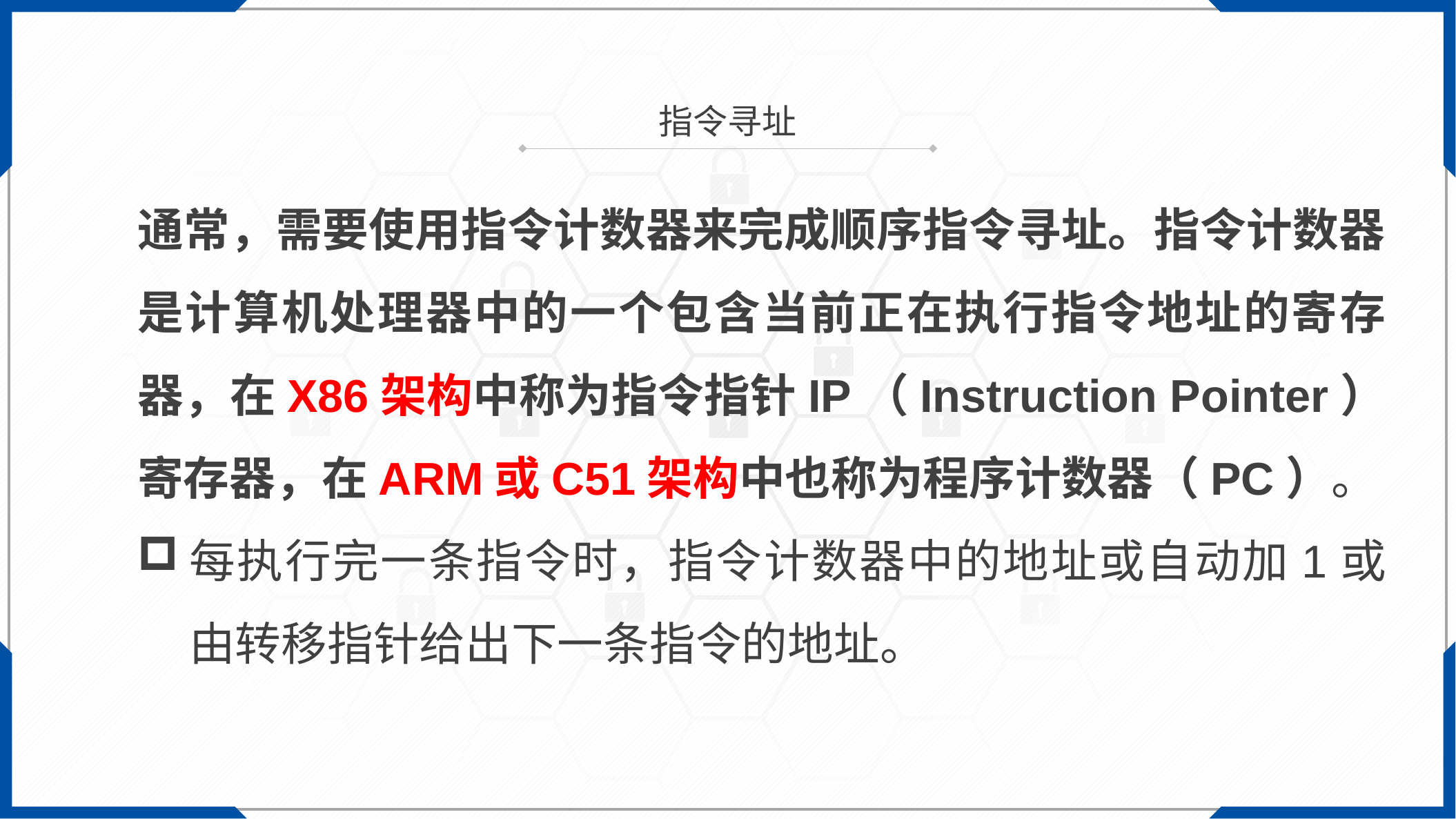

指令寻址
通常，需要使用指令计数器来完成顺序指令寻址。指令计数器是计算机处理器中的一个包含当前正在执行指令地址的寄存器，在X86架构中称为指令指针IP（Instruction Pointer）寄存器，在ARM或C51架构中也称为程序计数器（PC）。
每执行完一条指令时，指令计数器中的地址或自动加1或由转移指针给出下一条指令的地址。